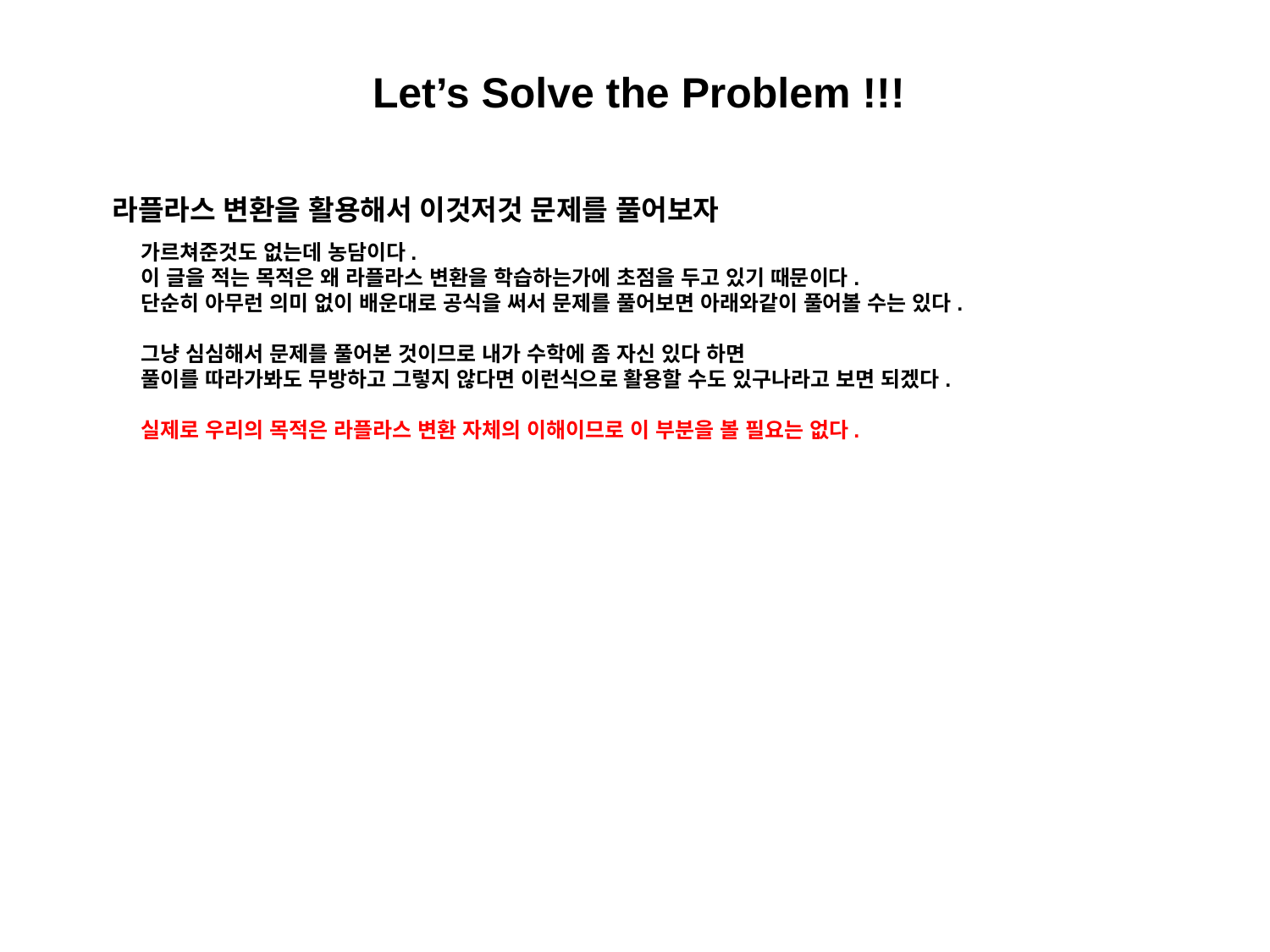

Let’s Solve the Problem !!!
라플라스 변환을 활용해서 이것저것 문제를 풀어보자
가르쳐준것도 없는데 농담이다.
이 글을 적는 목적은 왜 라플라스 변환을 학습하는가에 초점을 두고 있기 때문이다.
단순히 아무런 의미 없이 배운대로 공식을 써서 문제를 풀어보면 아래와같이 풀어볼 수는 있다.

그냥 심심해서 문제를 풀어본 것이므로 내가 수학에 좀 자신 있다 하면
풀이를 따라가봐도 무방하고 그렇지 않다면 이런식으로 활용할 수도 있구나라고 보면 되겠다.

실제로 우리의 목적은 라플라스 변환 자체의 이해이므로 이 부분을 볼 필요는 없다.